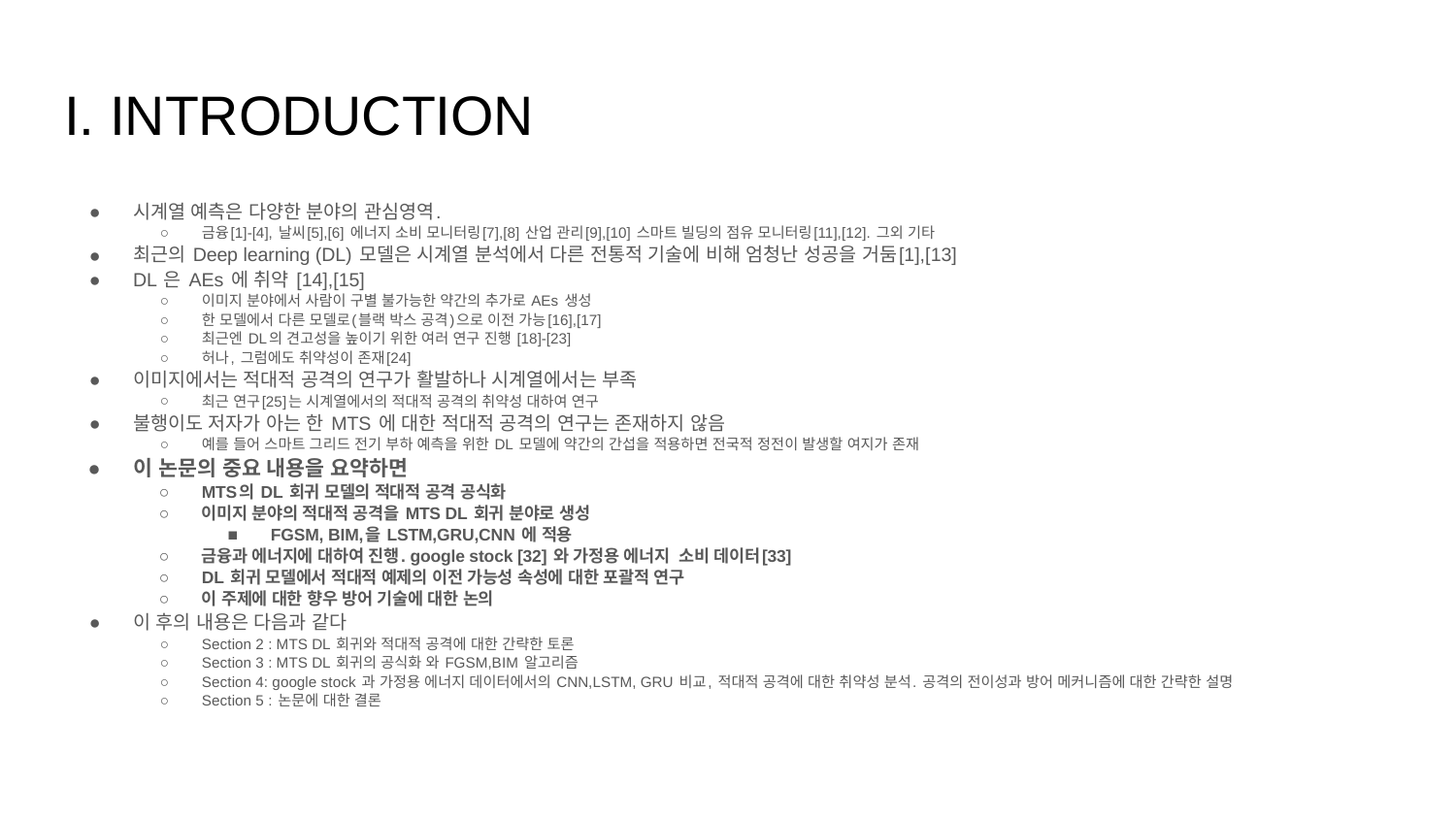

# I. INTRODUCTION
시계열 예측은 다양한 분야의 관심영역.
금융[1]-[4], 날씨[5],[6] 에너지 소비 모니터링[7],[8] 산업 관리[9],[10] 스마트 빌딩의 점유 모니터링[11],[12]. 그외 기타
최근의 Deep learning (DL) 모델은 시계열 분석에서 다른 전통적 기술에 비해 엄청난 성공을 거둠[1],[13]
DL 은 AEs 에 취약 [14],[15]
이미지 분야에서 사람이 구별 불가능한 약간의 추가로 AEs 생성
한 모델에서 다른 모델로(블랙 박스 공격)으로 이전 가능[16],[17]
최근엔 DL의 견고성을 높이기 위한 여러 연구 진행 [18]-[23]
허나, 그럼에도 취약성이 존재[24]
이미지에서는 적대적 공격의 연구가 활발하나 시계열에서는 부족
최근 연구[25]는 시계열에서의 적대적 공격의 취약성 대하여 연구
불행이도 저자가 아는 한 MTS 에 대한 적대적 공격의 연구는 존재하지 않음
예를 들어 스마트 그리드 전기 부하 예측을 위한 DL 모델에 약간의 간섭을 적용하면 전국적 정전이 발생할 여지가 존재
이 논문의 중요 내용을 요약하면
MTS의 DL 회귀 모델의 적대적 공격 공식화
이미지 분야의 적대적 공격을 MTS DL 회귀 분야로 생성
FGSM, BIM,을 LSTM,GRU,CNN 에 적용
금융과 에너지에 대하여 진행. google stock [32] 와 가정용 에너지  소비 데이터[33]
DL 회귀 모델에서 적대적 예제의 이전 가능성 속성에 대한 포괄적 연구
이 주제에 대한 향우 방어 기술에 대한 논의
이 후의 내용은 다음과 같다
Section 2 : MTS DL 회귀와 적대적 공격에 대한 간략한 토론
Section 3 : MTS DL 회귀의 공식화 와 FGSM,BIM 알고리즘
Section 4: google stock 과 가정용 에너지 데이터에서의 CNN,LSTM, GRU 비교, 적대적 공격에 대한 취약성 분석. 공격의 전이성과 방어 메커니즘에 대한 간략한 설명
Section 5 : 논문에 대한 결론